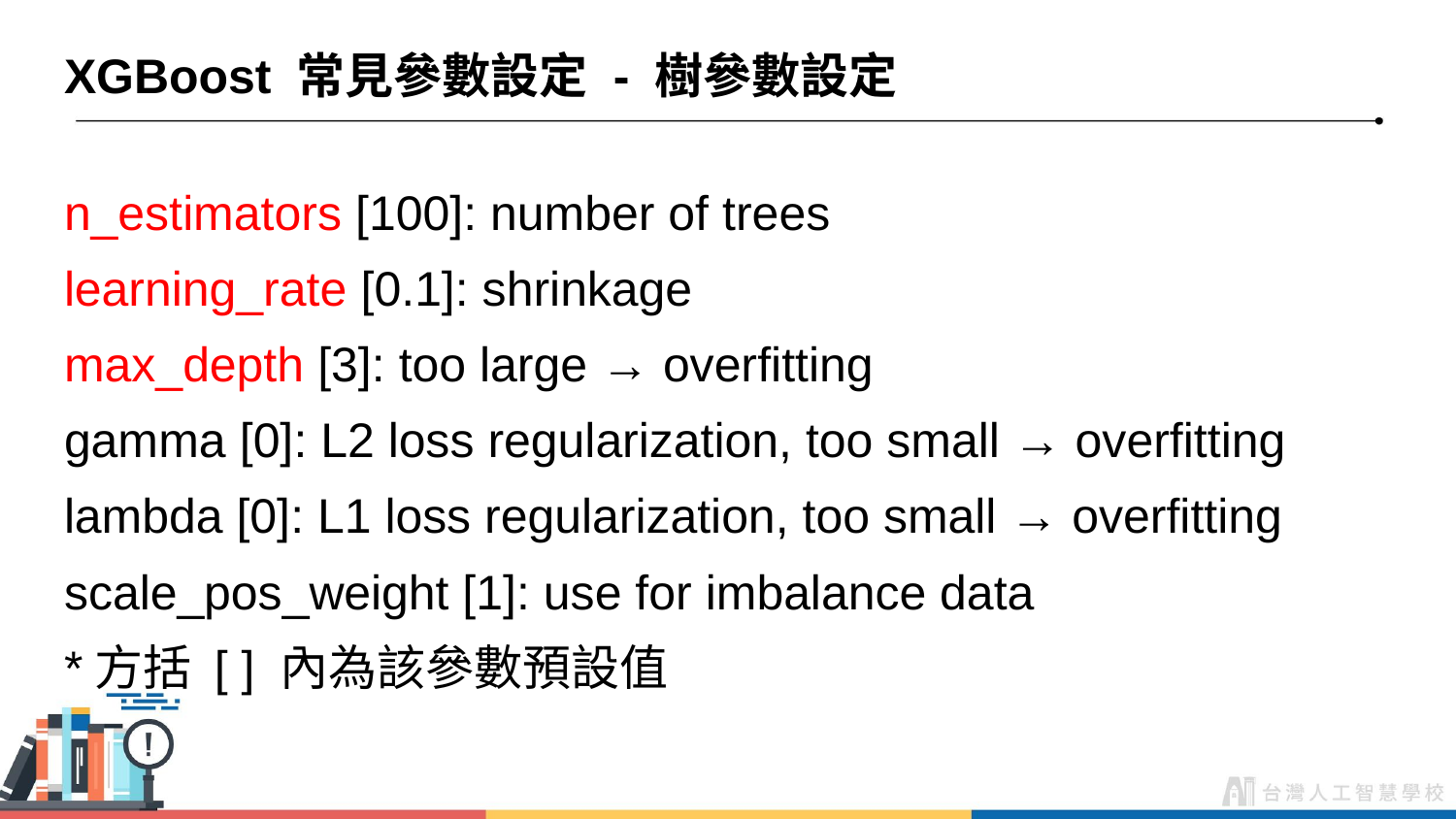

# XGBoost 常見參數設定 - 樹參數設定
n_estimators [100]: number of trees
learning_rate [0.1]: shrinkage
max_depth [3]: too large → overfitting
gamma [0]: L2 loss regularization, too small → overfitting
lambda [0]: L1 loss regularization, too small → overfitting
scale_pos_weight [1]: use for imbalance data
*方括 [ ] 內為該參數預設值